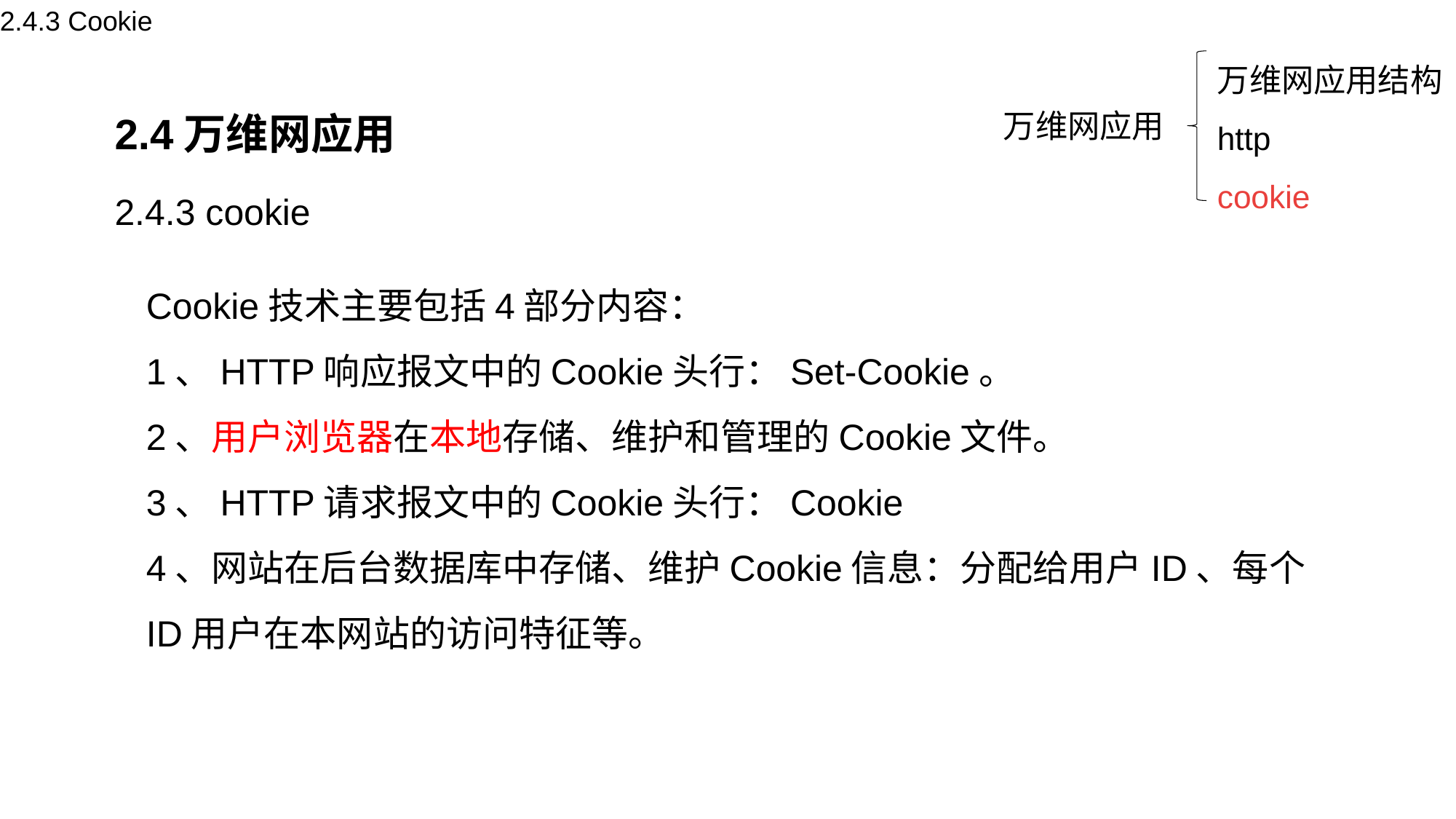

2.4.3 Cookie
万维网应用结构
http
cookie

      万维网应用
 2.4万维网应用
 2.4.3 cookie
Cookie技术主要包括4部分内容：
1、HTTP响应报文中的Cookie头行：Set-Cookie。
2、用户浏览器在本地存储、维护和管理的Cookie文件。
3、HTTP请求报文中的Cookie头行：Cookie
4、网站在后台数据库中存储、维护Cookie信息：分配给用户ID、每个ID用户在本网站的访问特征等。